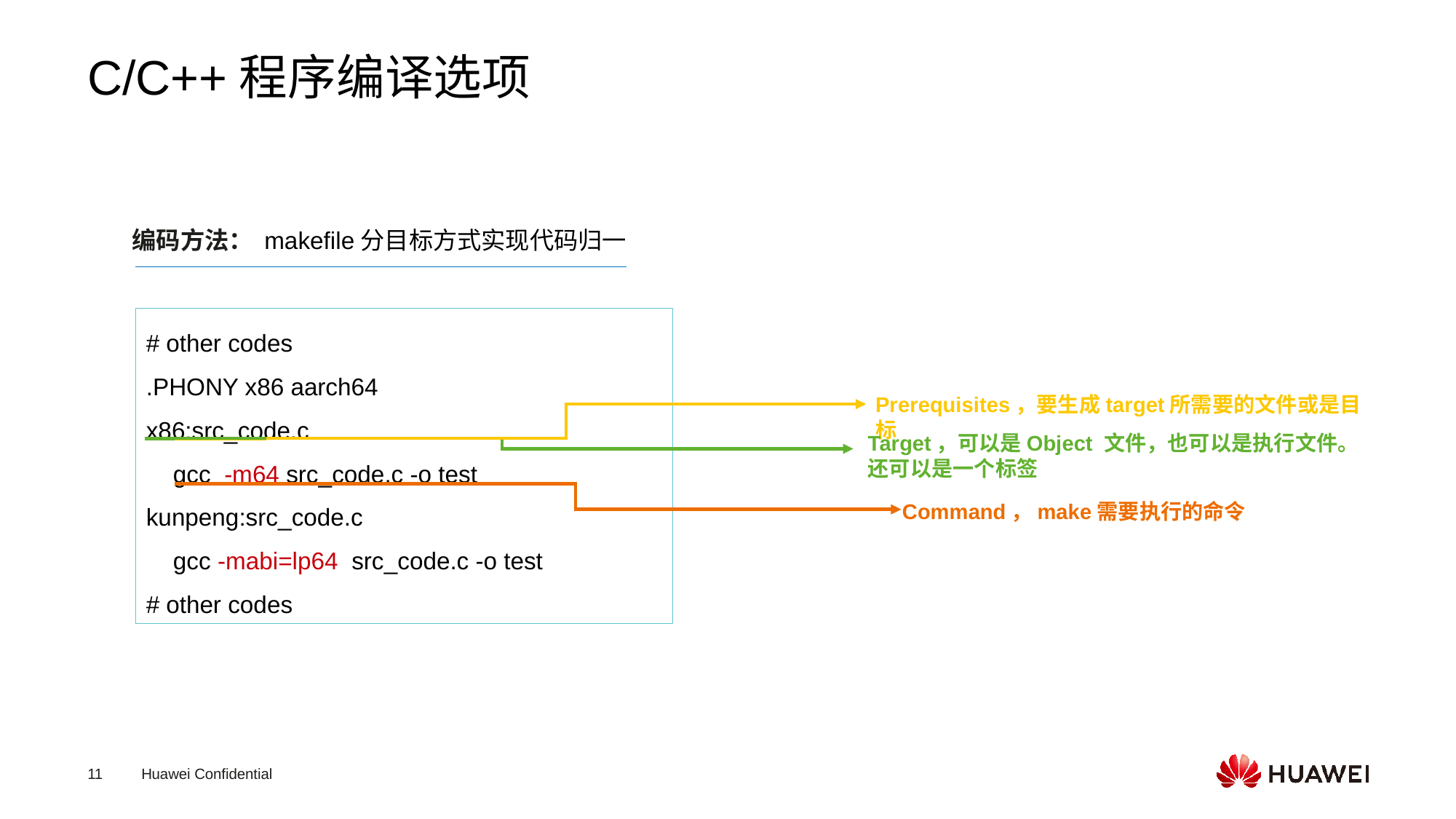

# C/C++程序编译选项
编码方法： makefile分目标方式实现代码归一
# other codes
.PHONY x86 aarch64
x86:src_code.c
    gcc  -m64 src_code.c -o test
kunpeng:src_code.c
    gcc -mabi=lp64  src_code.c -o test
# other codes
Prerequisites，要生成target所需要的文件或是目标
Target，可以是Object 文件，也可以是执行文件。还可以是一个标签
Command，make需要执行的命令